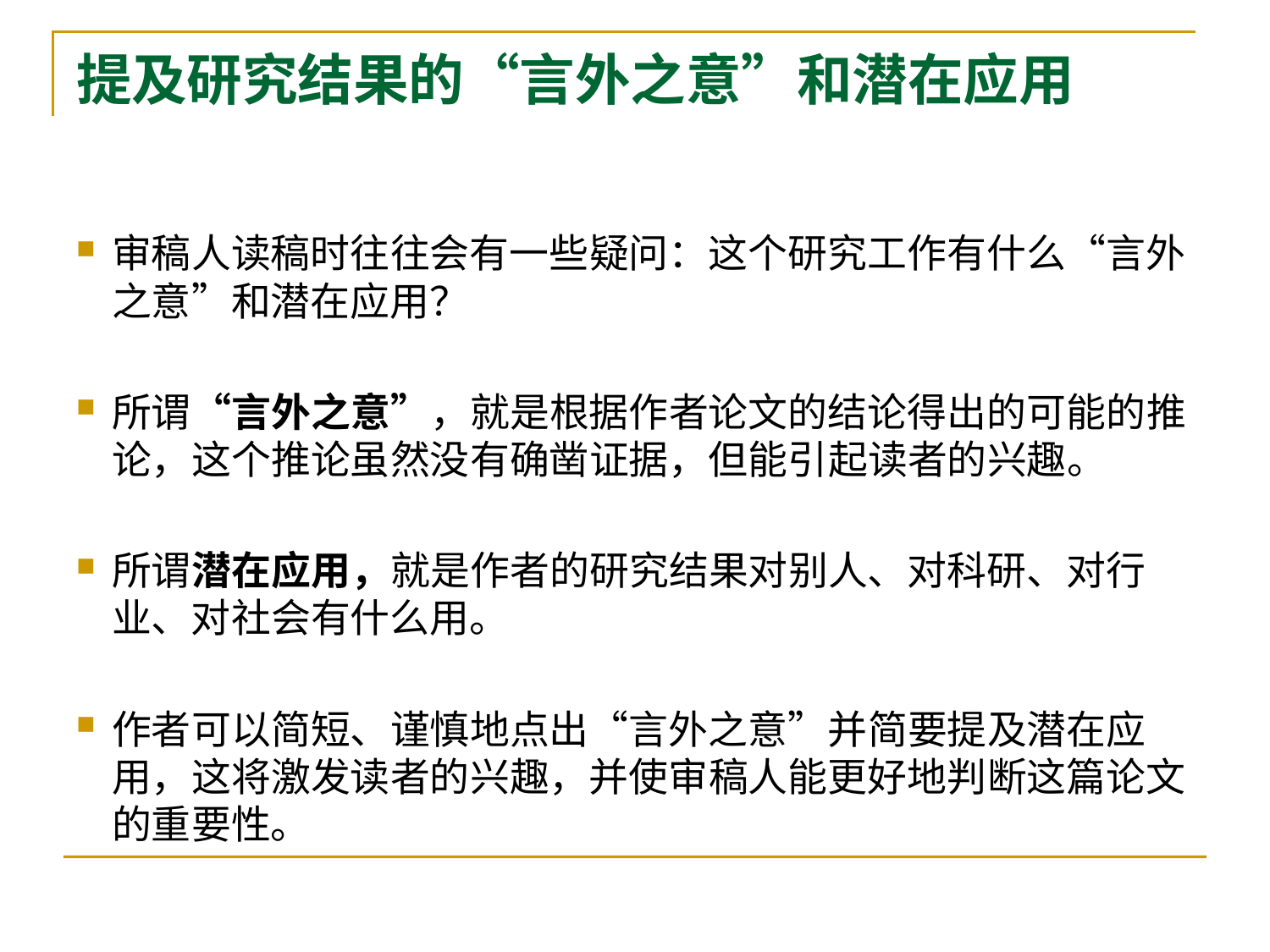

# 提及研究结果的“言外之意”和潜在应用
审稿人读稿时往往会有一些疑问：这个研究工作有什么“言外之意”和潜在应用？

所谓“言外之意”，就是根据作者论文的结论得出的可能的推论，这个推论虽然没有确凿证据，但能引起读者的兴趣。

所谓潜在应用，就是作者的研究结果对别人、对科研、对行业、对社会有什么用。

作者可以简短、谨慎地点出“言外之意”并简要提及潜在应用，这将激发读者的兴趣，并使审稿人能更好地判断这篇论文的重要性。